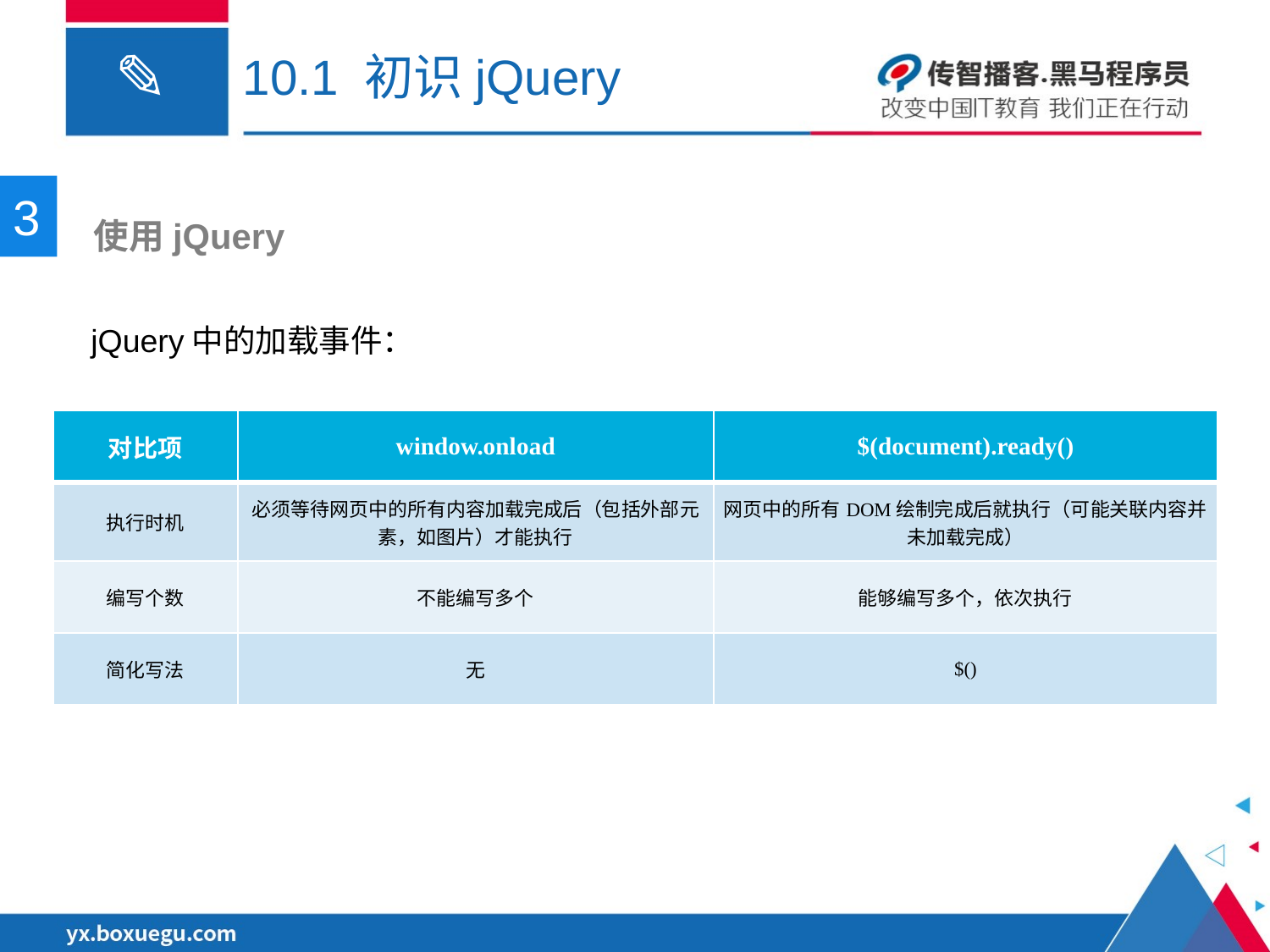

# 10.1 初识jQuery

3
  使用jQuery
jQuery中的加载事件：
| 对比项 | window.onload | $(document).ready() |
| --- | --- | --- |
| 执行时机 | 必须等待网页中的所有内容加载完成后（包括外部元素，如图片）才能执行 | 网页中的所有DOM绘制完成后就执行（可能关联内容并未加载完成） |
| 编写个数 | 不能编写多个 | 能够编写多个，依次执行 |
| 简化写法 | 无 | $() |